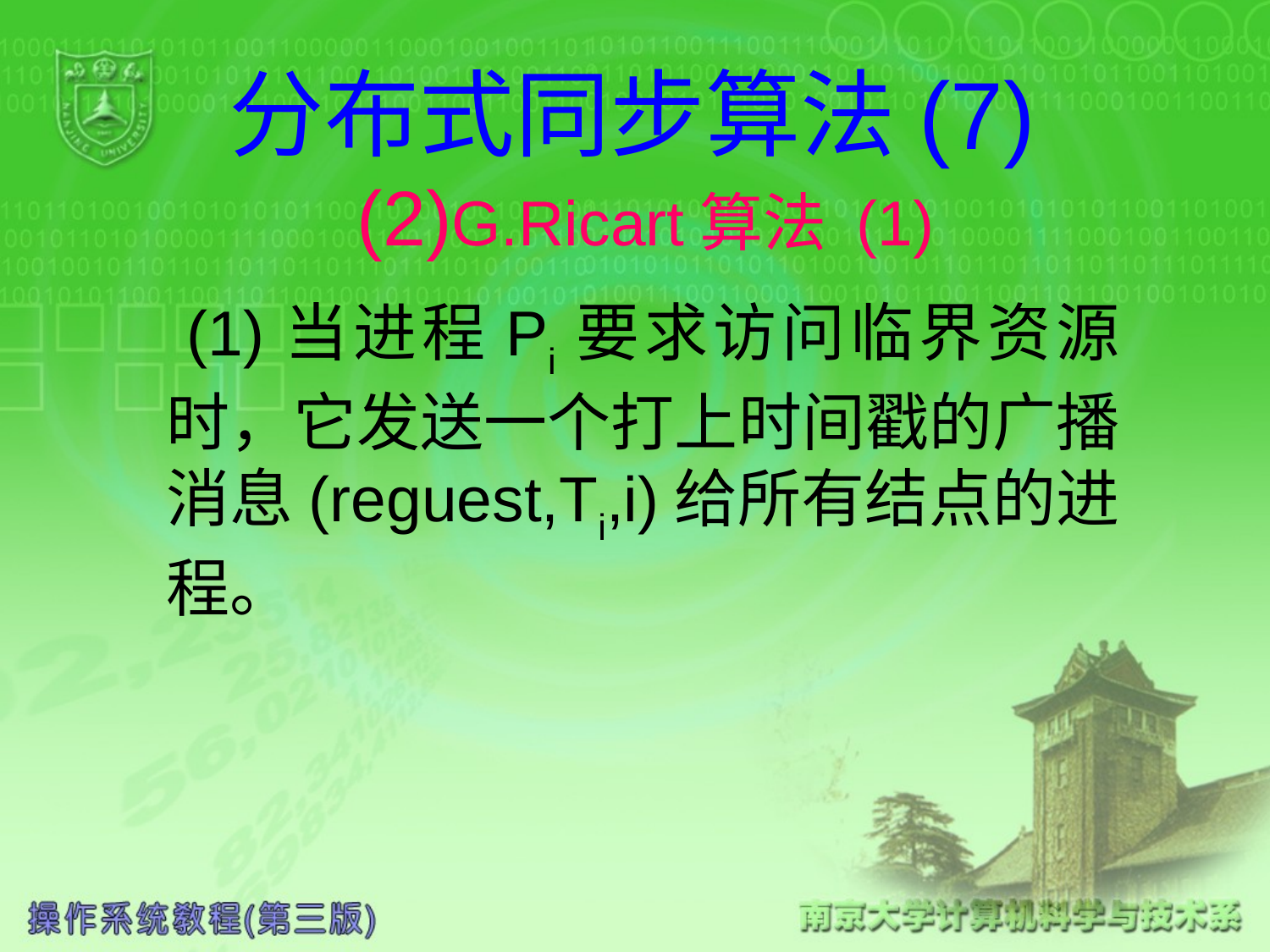

# 分布式同步算法(7) (2)G.Ricart算法 (1)
   (1)当进程Pi要求访问临界资源时，它发送一个打上时间戳的广播消息(reguest,Ti,i)给所有结点的进程。